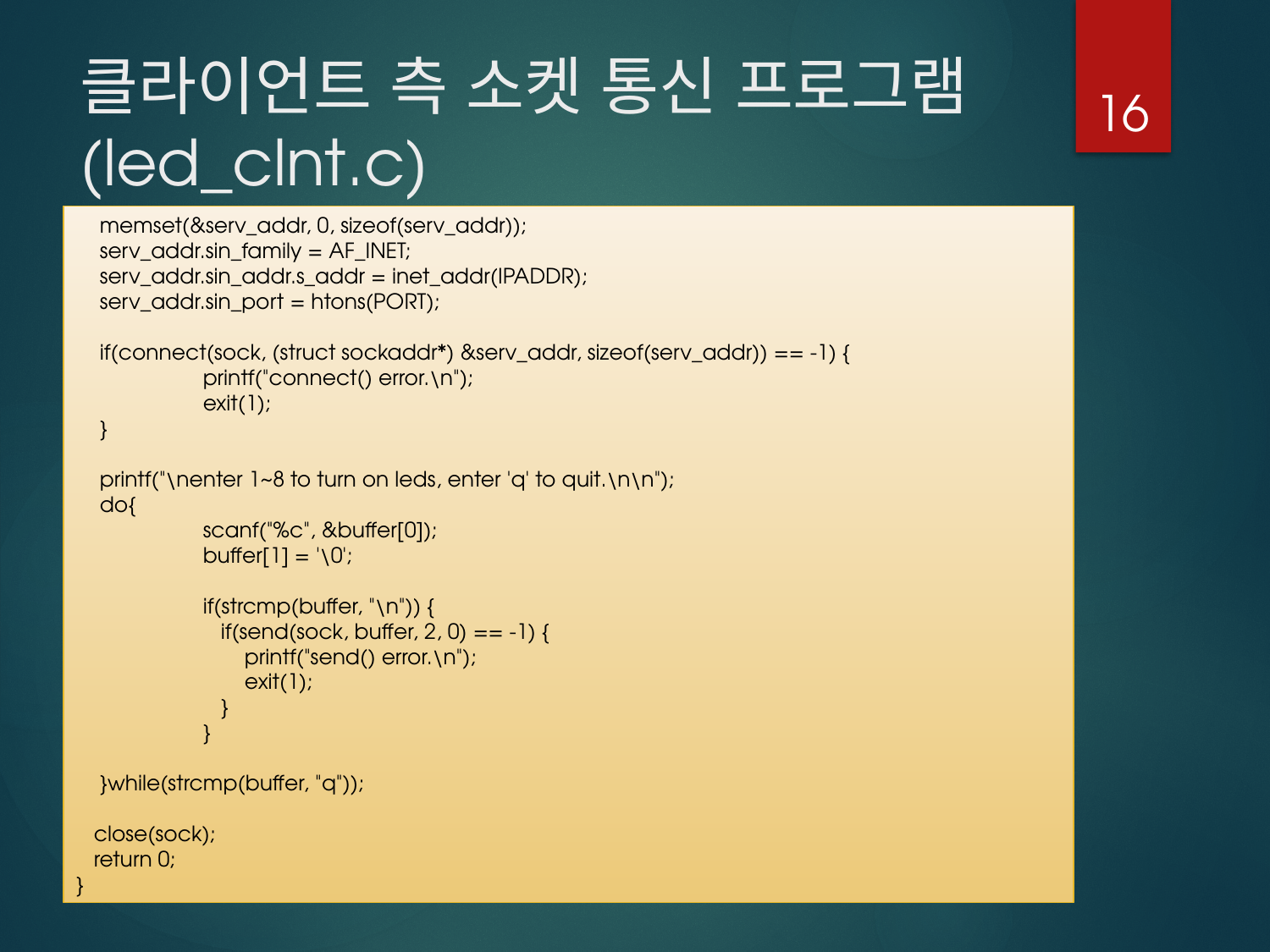

# 클라이언트 측 소켓 통신 프로그램(led_clnt.c)
16
    memset(&serv_addr, 0, sizeof(serv_addr));
    serv_addr.sin_family = AF_INET;
    serv_addr.sin_addr.s_addr = inet_addr(IPADDR);
    serv_addr.sin_port = htons(PORT);

    if(connect(sock, (struct sockaddr*) &serv_addr, sizeof(serv_addr)) == -1) {
	printf("connect() error.\n");
	exit(1);
    }

    printf("\nenter 1~8 to turn on leds, enter 'q' to quit.\n\n");
    do{
	scanf("%c", &buffer[0]);
	buffer[1] = '\0';

	if(strcmp(buffer, "\n")) {
	   if(send(sock, buffer, 2, 0) == -1) {
	       printf("send() error.\n");
	       exit(1);
	   }
	}

    }while(strcmp(buffer, "q"));

   close(sock);
   return 0;
}